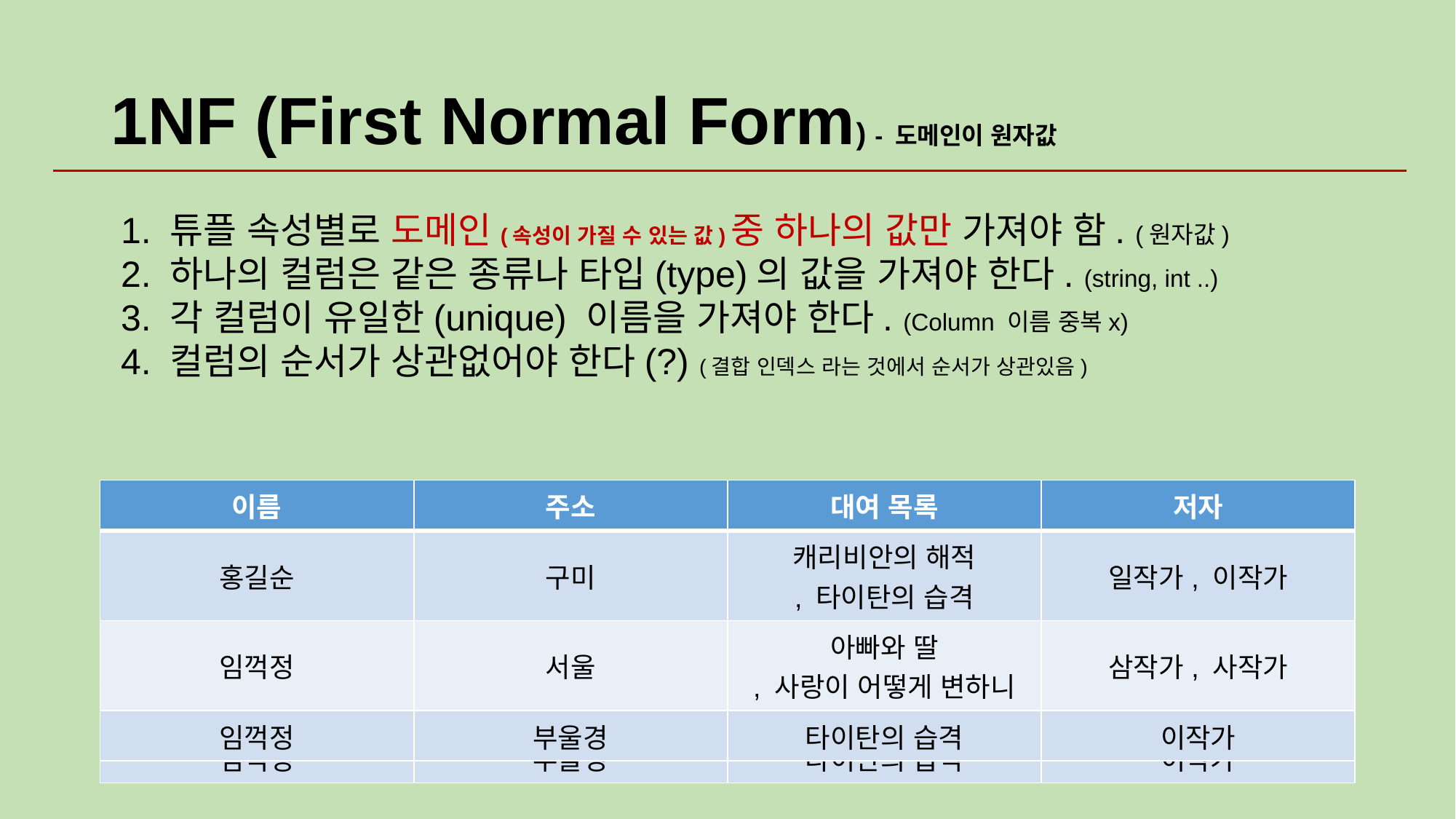

# 1NF (First Normal Form) - 도메인이 원자값
 1. 튜플 속성별로 도메인(속성이 가질 수 있는 값)중 하나의 값만 가져야 함. (원자값)
 2. 하나의 컬럼은 같은 종류나 타입(type)의 값을 가져야 한다. (string, int ..)
 3. 각 컬럼이 유일한(unique) 이름을 가져야 한다. (Column 이름 중복x)
 4. 컬럼의 순서가 상관없어야 한다(?) (결합 인덱스 라는 것에서 순서가 상관있음)
| 이름 | 주소 | 대여 목록 | 저자 |
| --- | --- | --- | --- |
| 홍길순 | 구미 | 캐리비안의 해적 , 타이탄의 습격 | 일작가, 이작가 |
| 임꺽정 | 서울 | 아빠와 딸 , 사랑이 어떻게 변하니 | 삼작가, 사작가 |
| 임꺽정 | 부울경 | 타이탄의 습격 | 이작가 |
| 이름 | 주소 | 대여 목록 | 저자 |
| --- | --- | --- | --- |
| 홍길순 | 구미 | 캐리비안의 해적 | 일작가 |
| 홍길순 | 구미 | 타이탄의 습격 | 이작가 |
| 임꺽정 | 서울 | 아빠와 딸 | 삼작가 |
| 임꺽정 | 서울 | 사랑이 어떻게 변하니 | 사작가 |
| 임꺽정 | 부울경 | 타이탄의 습격 | 이작가 |